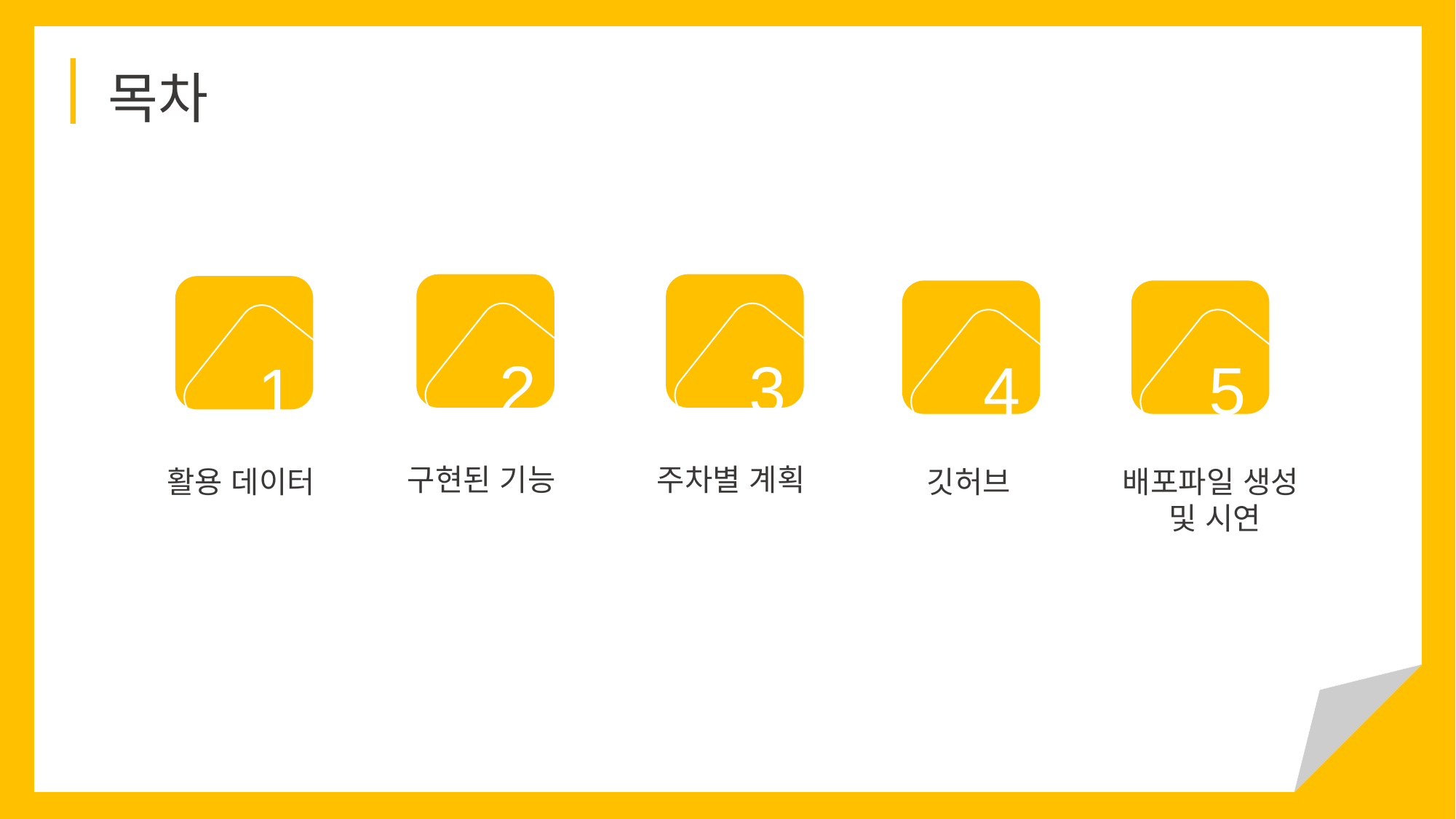

목차

2
3
4
5
5
1
구현된 기능
주차별 계획
깃허브
배포파일 생성
및 시연
활용 데이터